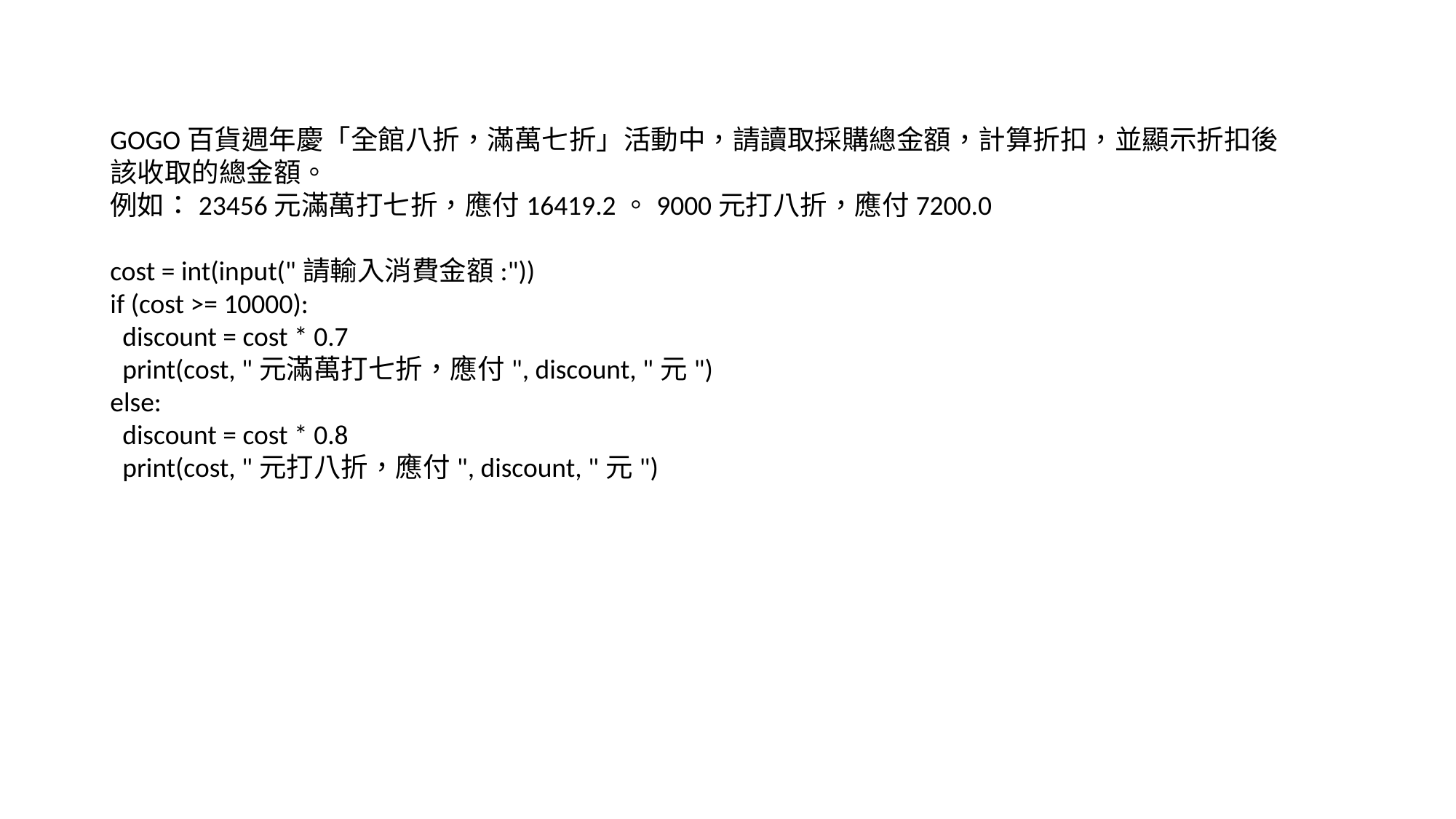

GOGO百貨週年慶「全館八折，滿萬七折」活動中，請讀取採購總金額，計算折扣，並顯示折扣後該收取的總金額。
例如：23456元滿萬打七折，應付16419.2。9000元打八折，應付7200.0

cost = int(input("請輸入消費金額:"))
if (cost >= 10000):
  discount = cost * 0.7
  print(cost, "元滿萬打七折，應付", discount, "元")
else:
  discount = cost * 0.8
  print(cost, "元打八折，應付", discount, "元")